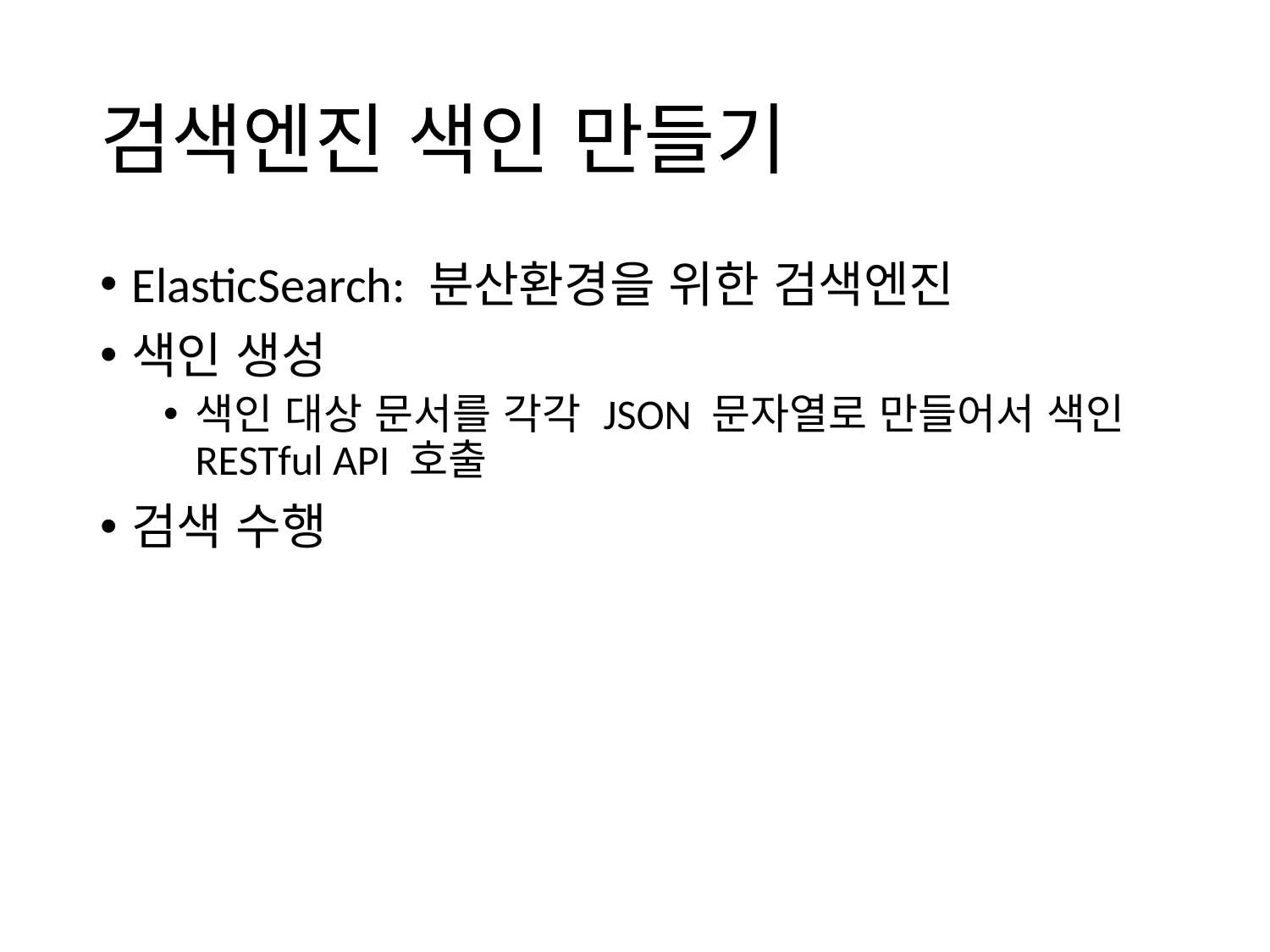

# 검색엔진 색인 만들기
ElasticSearch: 분산환경을 위한 검색엔진
색인 생성
색인 대상 문서를 각각 JSON 문자열로 만들어서 색인 RESTful API 호출
검색 수행